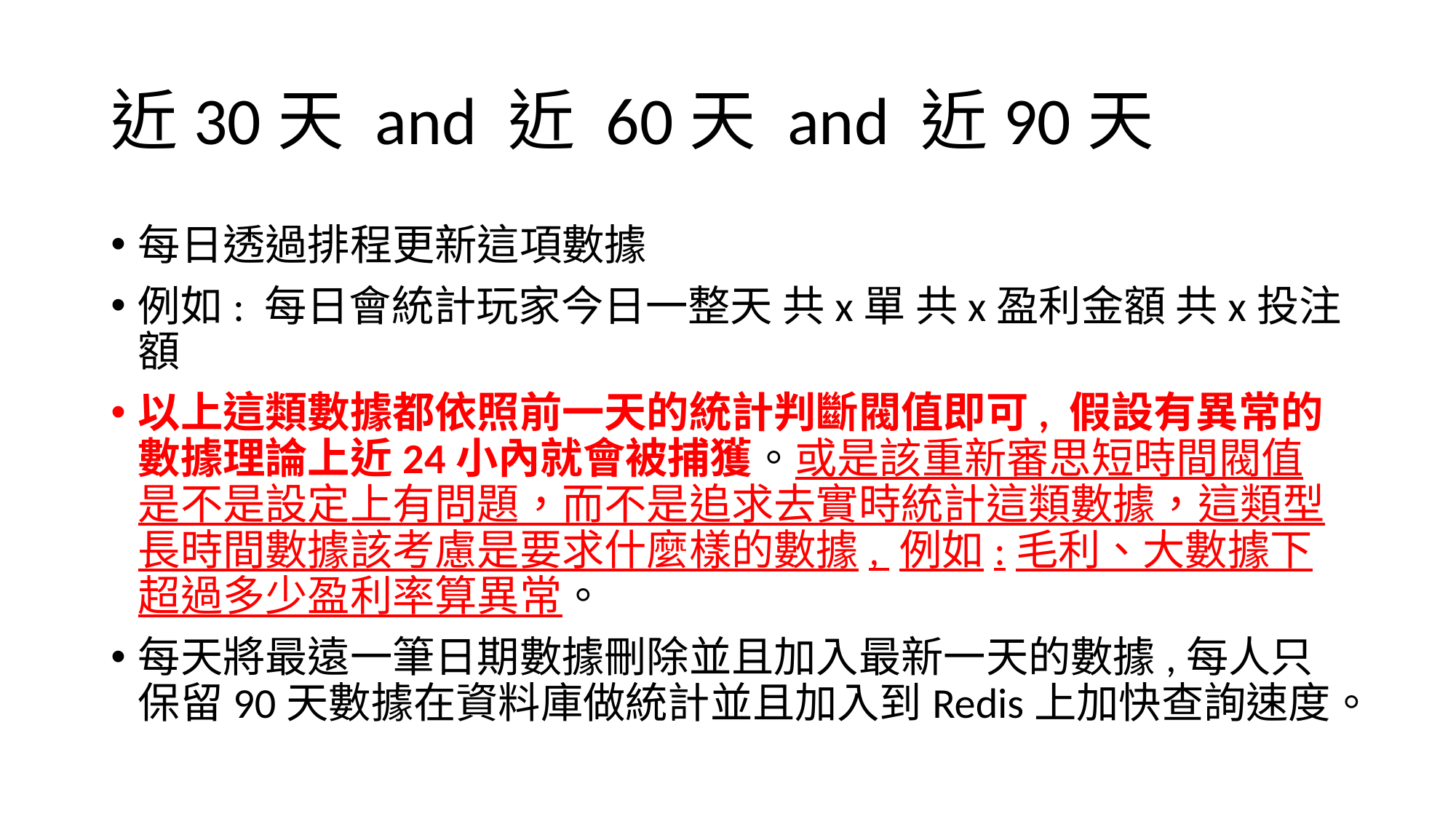

# 近30天 and 近 60天 and 近90天
每日透過排程更新這項數據
例如: 每日會統計玩家今日一整天 共x單 共x盈利金額 共x投注額
以上這類數據都依照前一天的統計判斷閥值即可, 假設有異常的數據理論上近24小內就會被捕獲。或是該重新審思短時間閥值是不是設定上有問題，而不是追求去實時統計這類數據，這類型長時間數據該考慮是要求什麼樣的數據, 例如:毛利、大數據下超過多少盈利率算異常。
每天將最遠一筆日期數據刪除並且加入最新一天的數據,每人只保留90天數據在資料庫做統計並且加入到Redis上加快查詢速度。